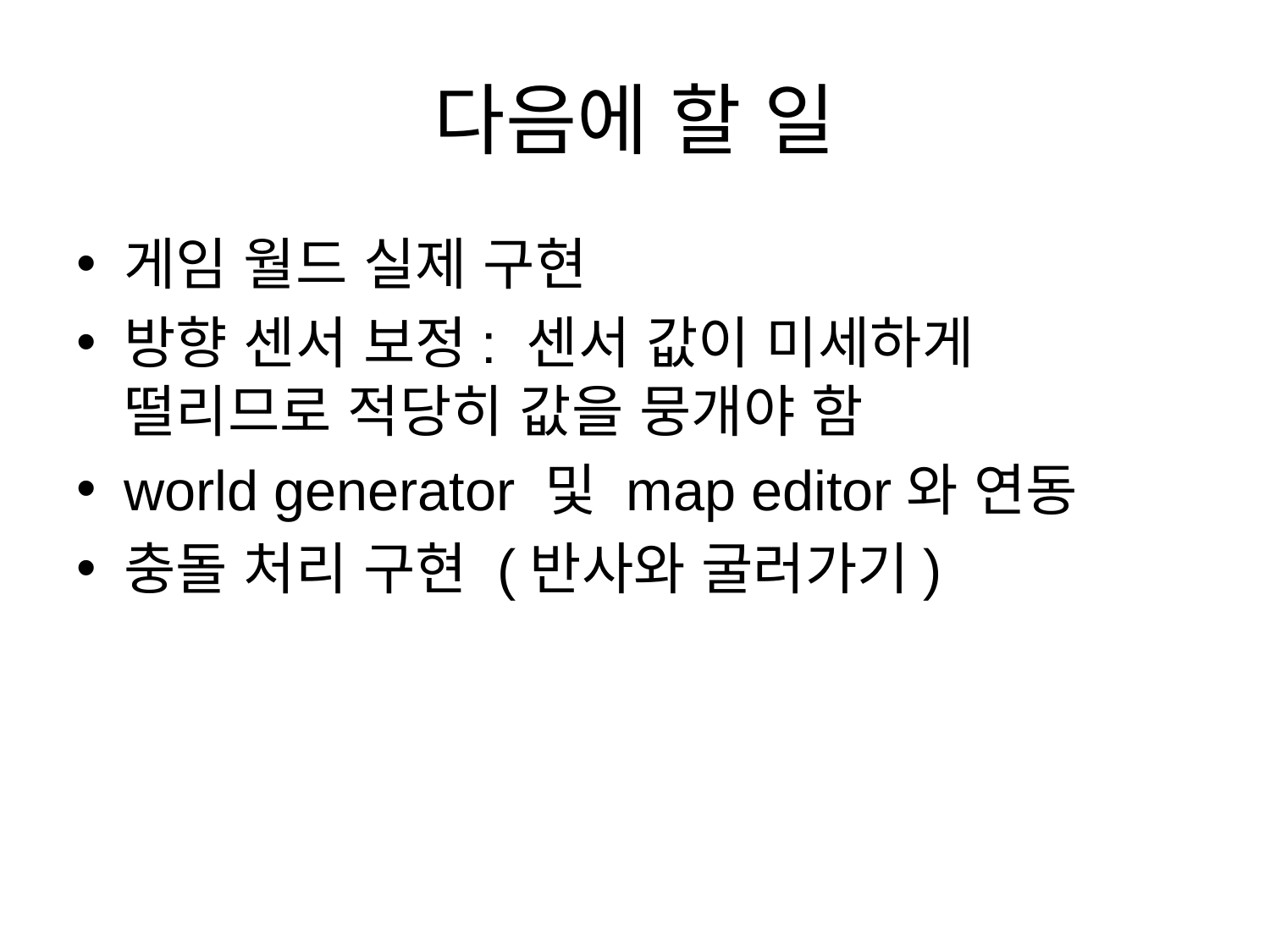

# 다음에 할 일
게임 월드 실제 구현
방향 센서 보정: 센서 값이 미세하게 떨리므로 적당히 값을 뭉개야 함
world generator 및 map editor와 연동
충돌 처리 구현 (반사와 굴러가기)